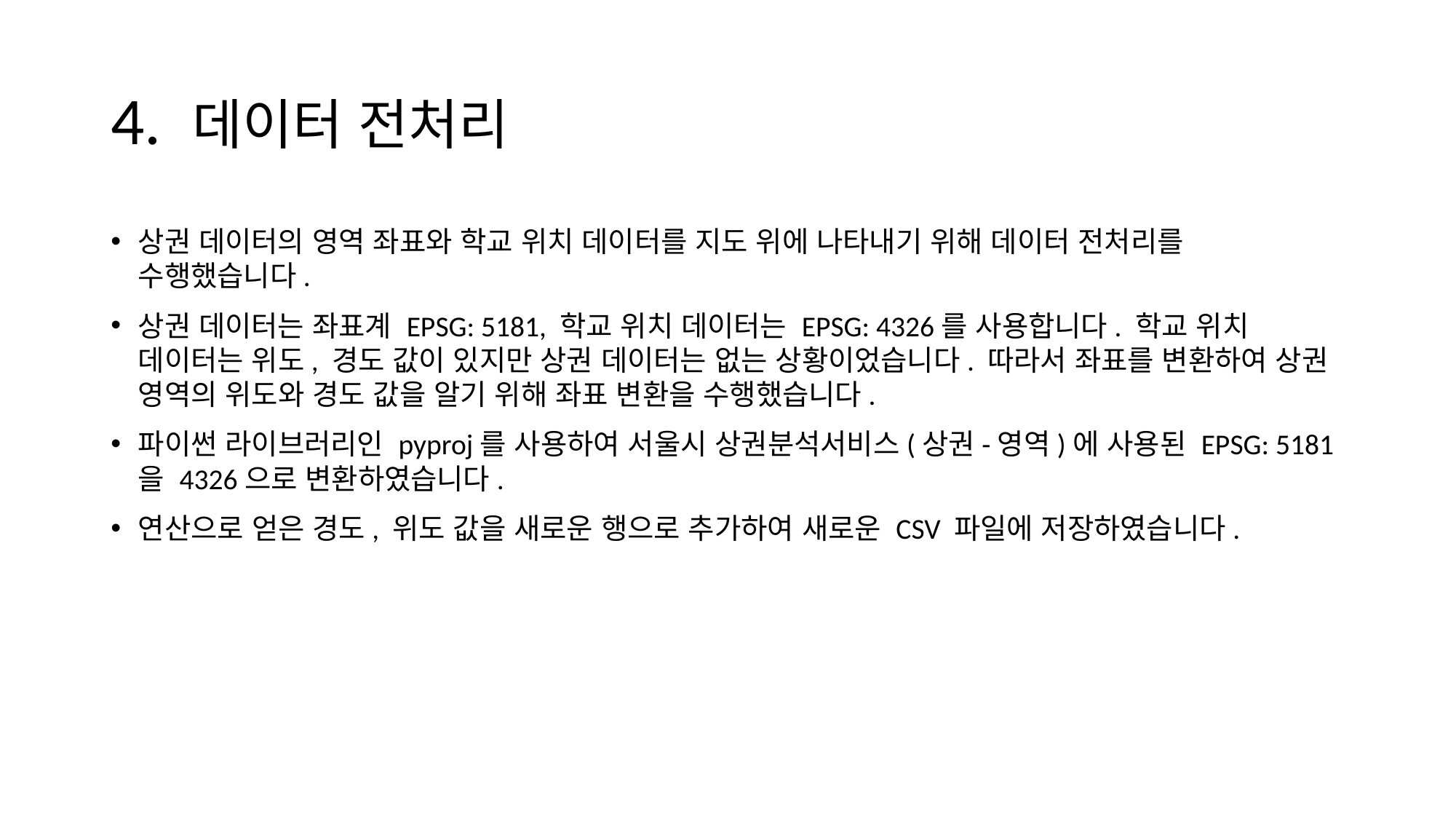

# 4. 데이터 전처리
상권 데이터의 영역 좌표와 학교 위치 데이터를 지도 위에 나타내기 위해 데이터 전처리를 수행했습니다.
상권 데이터는 좌표계 EPSG: 5181, 학교 위치 데이터는 EPSG: 4326를 사용합니다. 학교 위치 데이터는 위도, 경도 값이 있지만 상권 데이터는 없는 상황이었습니다. 따라서 좌표를 변환하여 상권 영역의 위도와 경도 값을 알기 위해 좌표 변환을 수행했습니다.
파이썬 라이브러리인 pyproj를 사용하여 서울시 상권분석서비스(상권-영역)에 사용된 EPSG: 5181을 4326으로 변환하였습니다.
연산으로 얻은 경도, 위도 값을 새로운 행으로 추가하여 새로운 CSV 파일에 저장하였습니다.